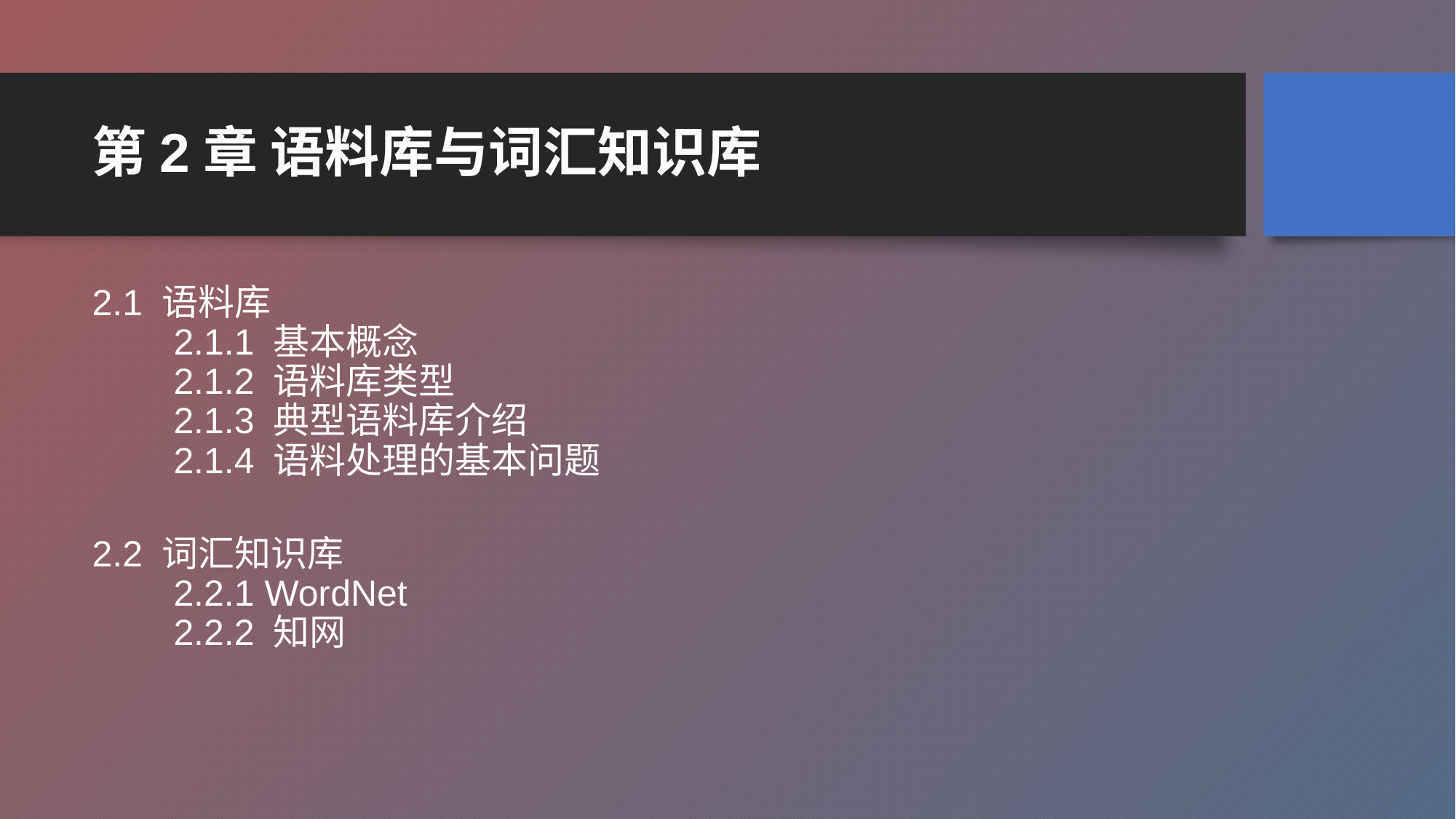

# 第2章 语料库与词汇知识库
2.1 语料库
　　2.1.1 基本概念
　　2.1.2 语料库类型
　　2.1.3 典型语料库介绍
　　2.1.4 语料处理的基本问题
2.2 词汇知识库
　　2.2.1 WordNet
　　2.2.2 知网